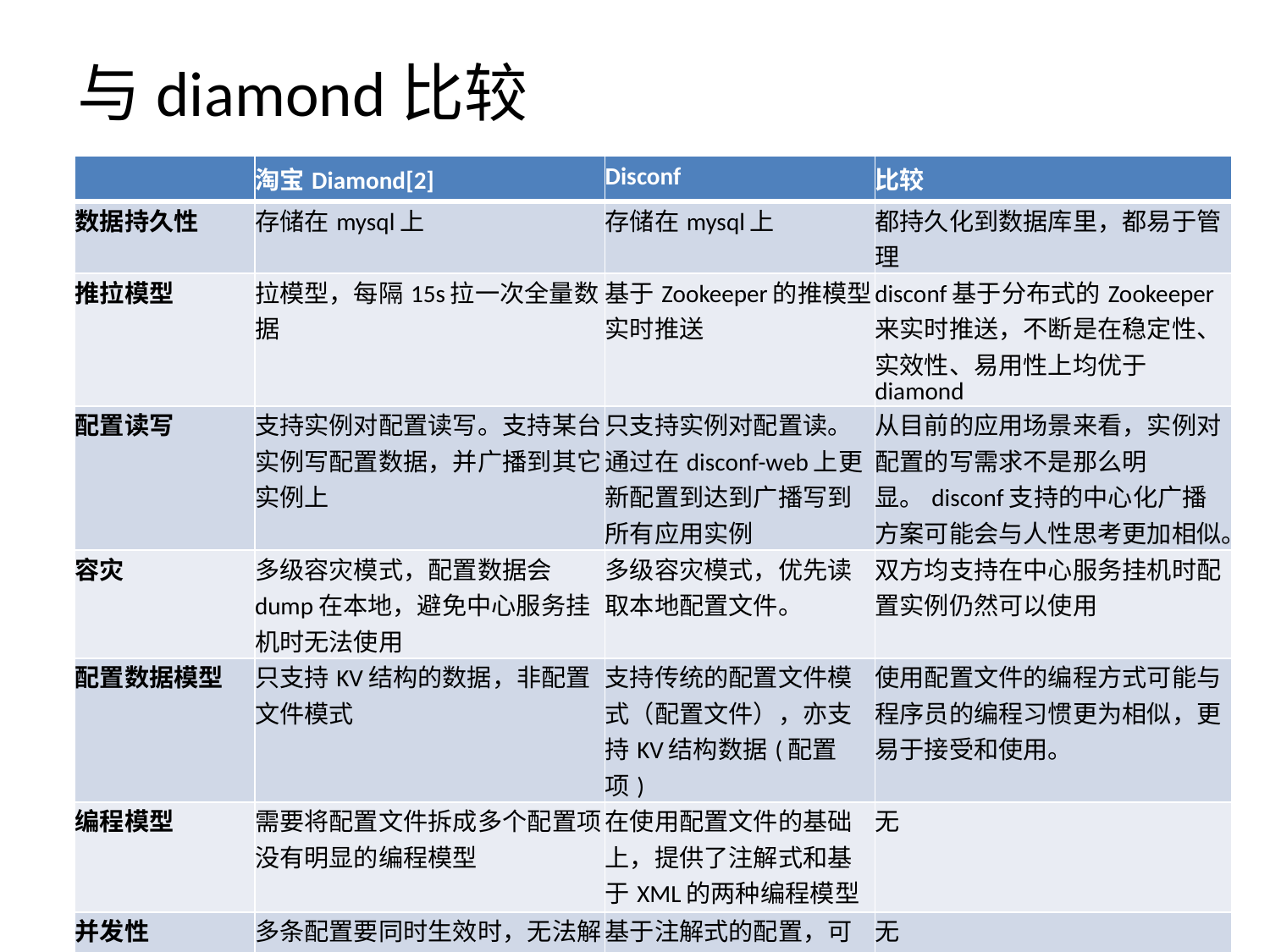

# 与diamond比较
|  | 淘宝Diamond[2] | Disconf | 比较 |
| --- | --- | --- | --- |
| 数据持久性 | 存储在mysql上 | 存储在mysql上 | 都持久化到数据库里，都易于管理 |
| 推拉模型 | 拉模型，每隔15s拉一次全量数据 | 基于Zookeeper的推模型，实时推送 | disconf基于分布式的Zookeeper来实时推送，不断是在稳定性、实效性、易用性上均优于diamond |
| 配置读写 | 支持实例对配置读写。支持某台实例写配置数据，并广播到其它实例上 | 只支持实例对配置读。通过在disconf-web上更新配置到达到广播写到所有应用实例 | 从目前的应用场景来看，实例对配置的写需求不是那么明显。disconf支持的中心化广播方案可能会与人性思考更加相似。 |
| 容灾 | 多级容灾模式，配置数据会dump在本地，避免中心服务挂机时无法使用 | 多级容灾模式，优先读取本地配置文件。 | 双方均支持在中心服务挂机时配置实例仍然可以使用 |
| 配置数据模型 | 只支持KV结构的数据，非配置文件模式 | 支持传统的配置文件模式（配置文件），亦支持KV结构数据(配置项) | 使用配置文件的编程方式可能与程序员的编程习惯更为相似，更易于接受和使用。 |
| 编程模型 | 需要将配置文件拆成多个配置项，没有明显的编程模型 | 在使用配置文件的基础上，提供了注解式和基于XML的两种编程模型 | 无 |
| 并发性 | 多条配置要同时生效时，无法解决并发同时生效的问题 | 基于注解式的配置，可以解决并发性问题 | 无 |